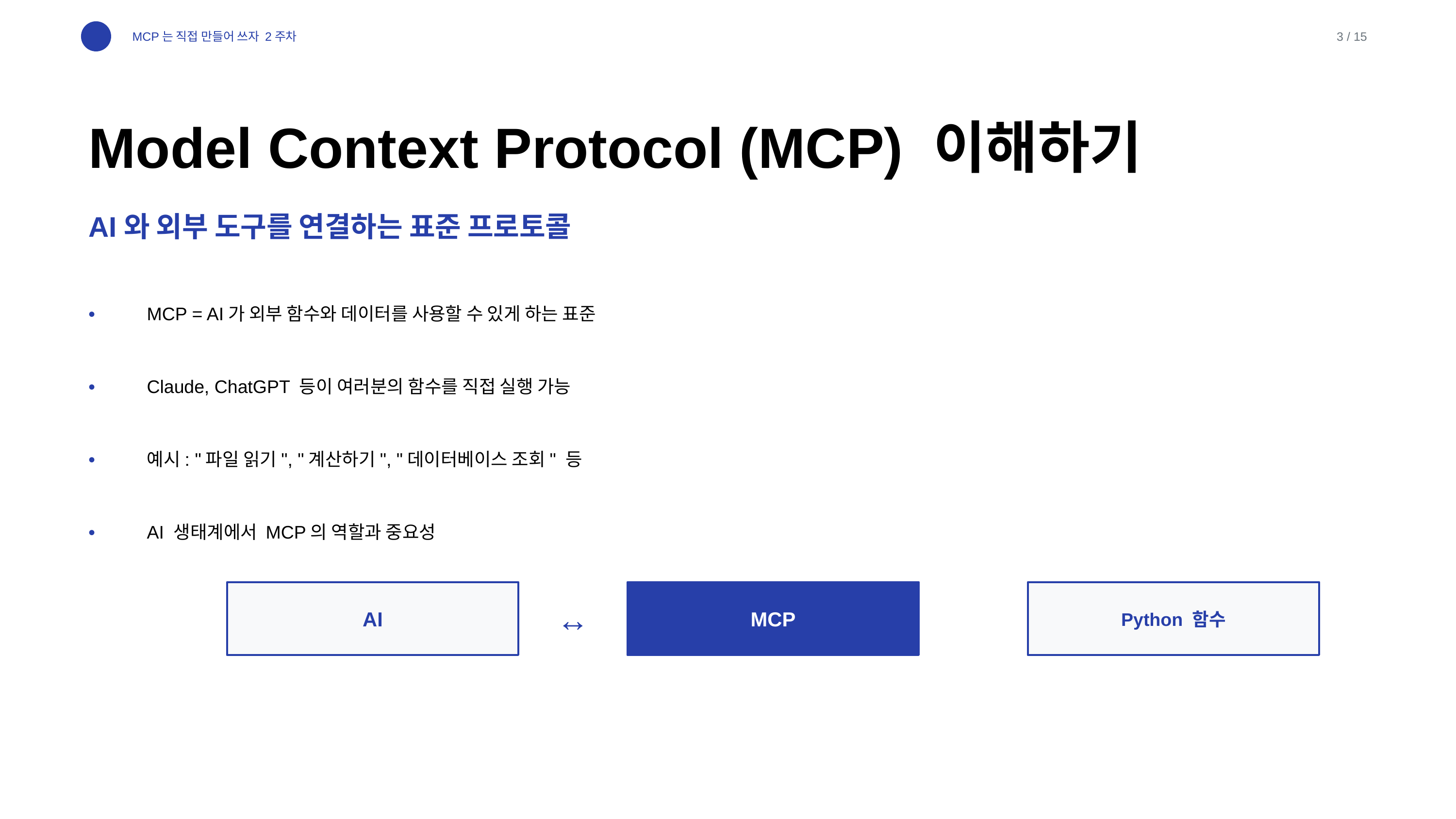

MCP는 직접 만들어 쓰자 2주차
3 / 15
Model Context Protocol (MCP) 이해하기
AI와 외부 도구를 연결하는 표준 프로토콜
•
MCP = AI가 외부 함수와 데이터를 사용할 수 있게 하는 표준
•
Claude, ChatGPT 등이 여러분의 함수를 직접 실행 가능
•
예시: "파일 읽기", "계산하기", "데이터베이스 조회" 등
•
AI 생태계에서 MCP의 역할과 중요성

↔
↔
AI
MCP
Python 함수